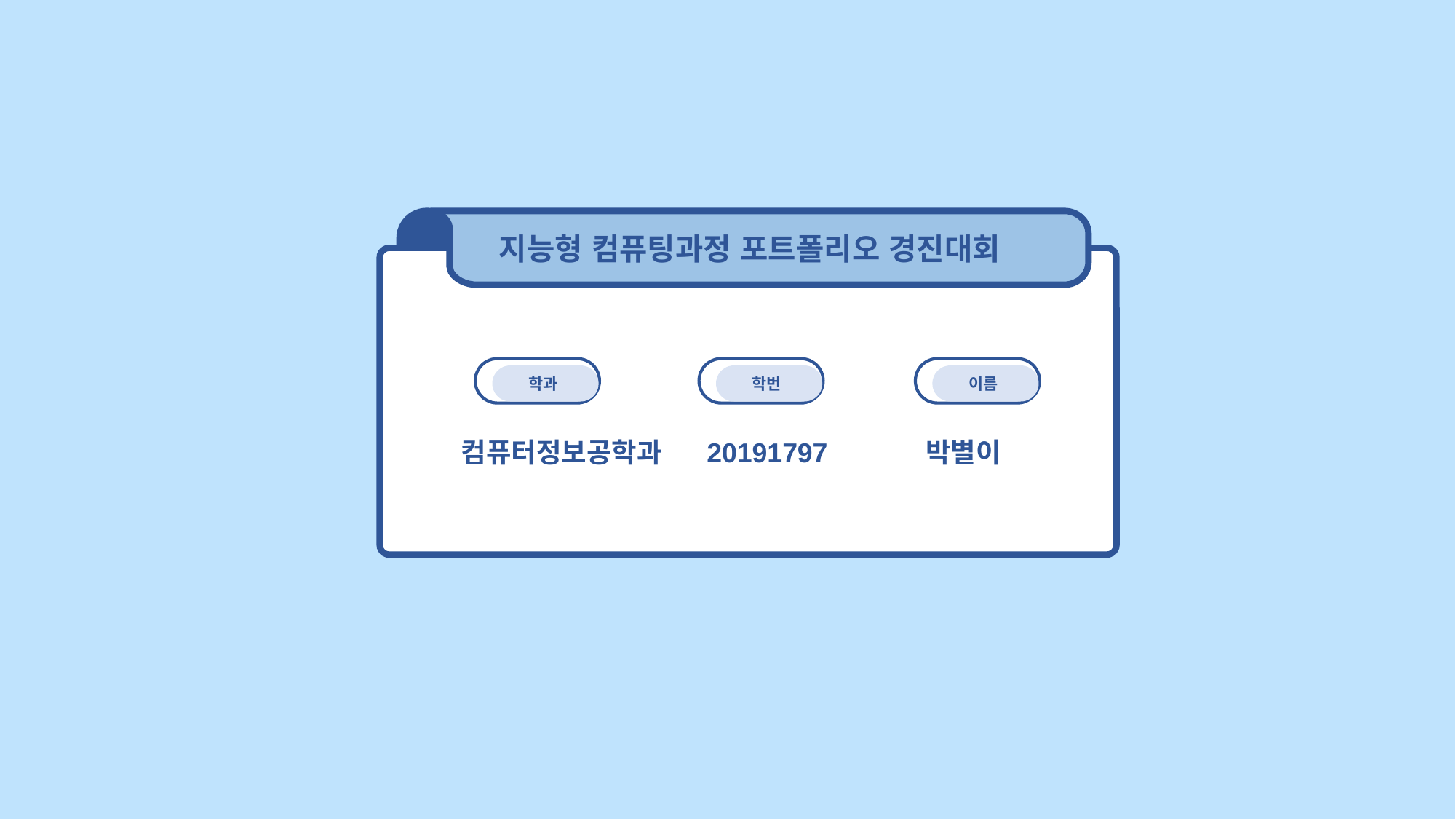

지능형 컴퓨팅과정 포트폴리오 경진대회

CONTENTS
학과
CONTENTS
학번
CONTENTS
이름
컴퓨터정보공학과     20191797            박별이